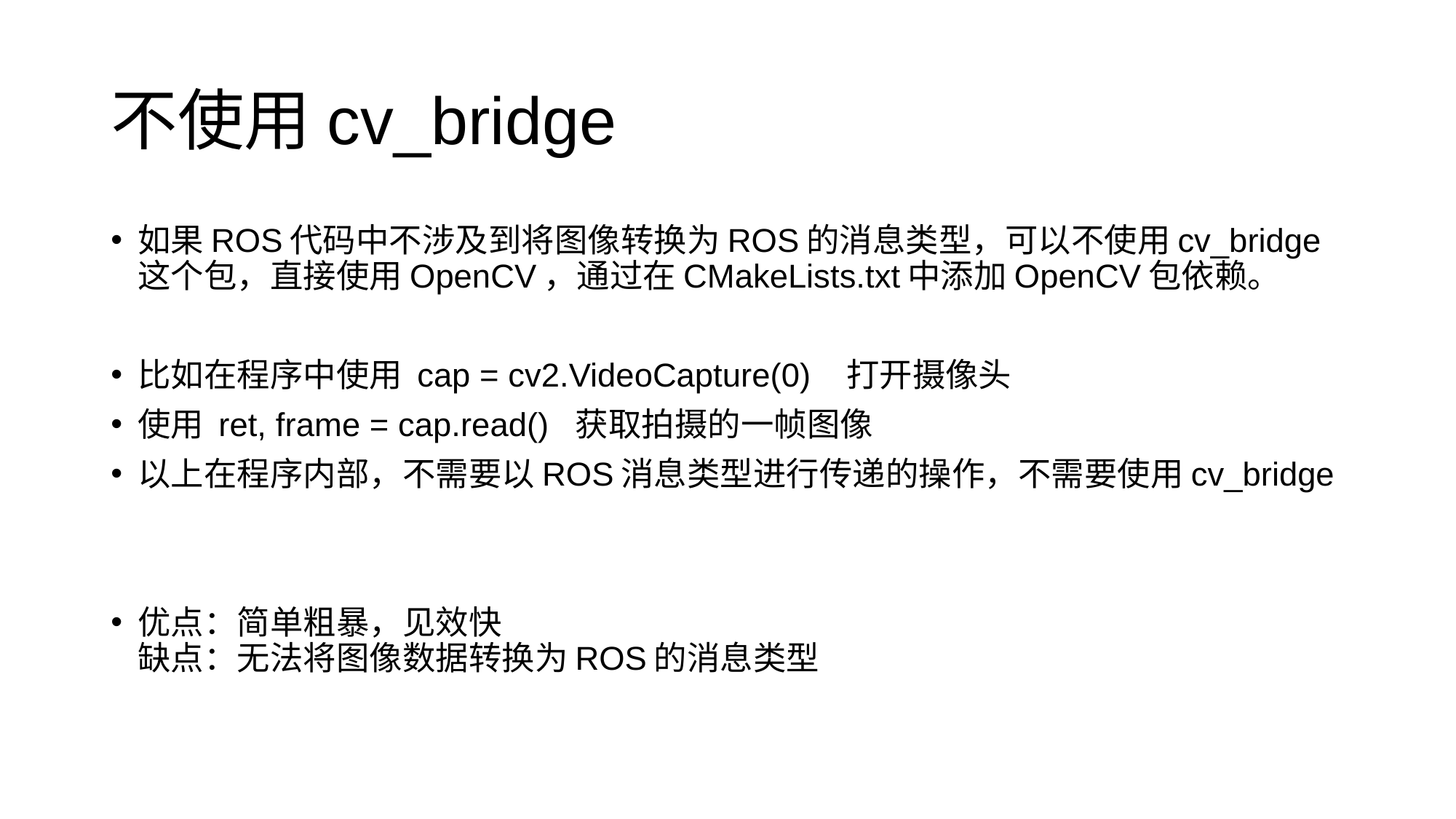

# 不使用cv_bridge
如果ROS代码中不涉及到将图像转换为ROS的消息类型，可以不使用cv_bridge这个包，直接使用OpenCV，通过在CMakeLists.txt中添加OpenCV包依赖。

比如在程序中使用 cap = cv2.VideoCapture(0)   打开摄像头
使用 ret, frame = cap.read()  获取拍摄的一帧图像
以上在程序内部，不需要以ROS消息类型进行传递的操作，不需要使用cv_bridge

优点：简单粗暴，见效快
缺点：无法将图像数据转换为ROS的消息类型